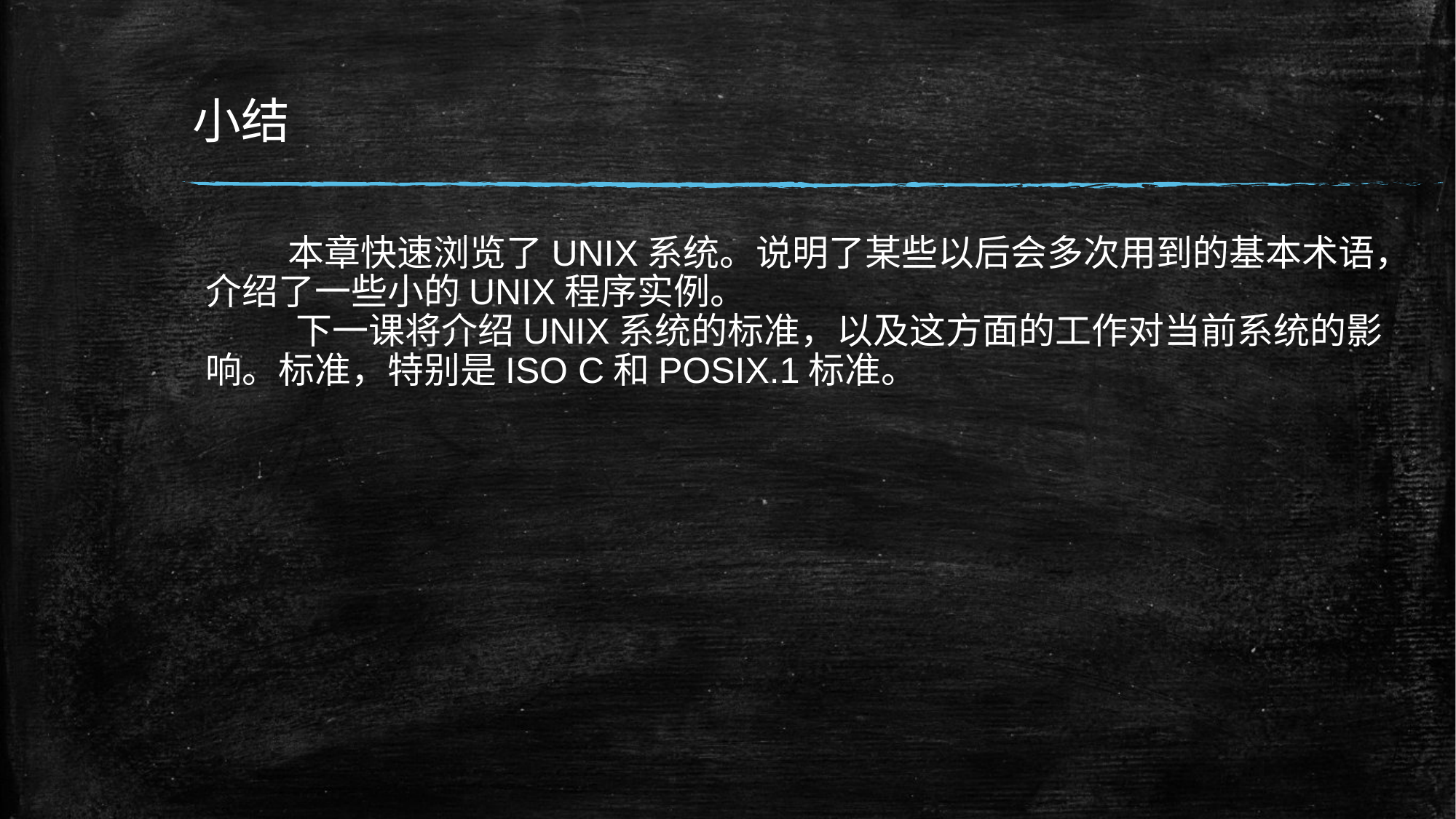

# 小结
         本章快速浏览了UNIX系统。说明了某些以后会多次用到的基本术语，介绍了一些小的UNIX程序实例。
          下一课将介绍UNIX系统的标准，以及这方面的工作对当前系统的影响。标准，特别是ISO C和POSIX.1标准。